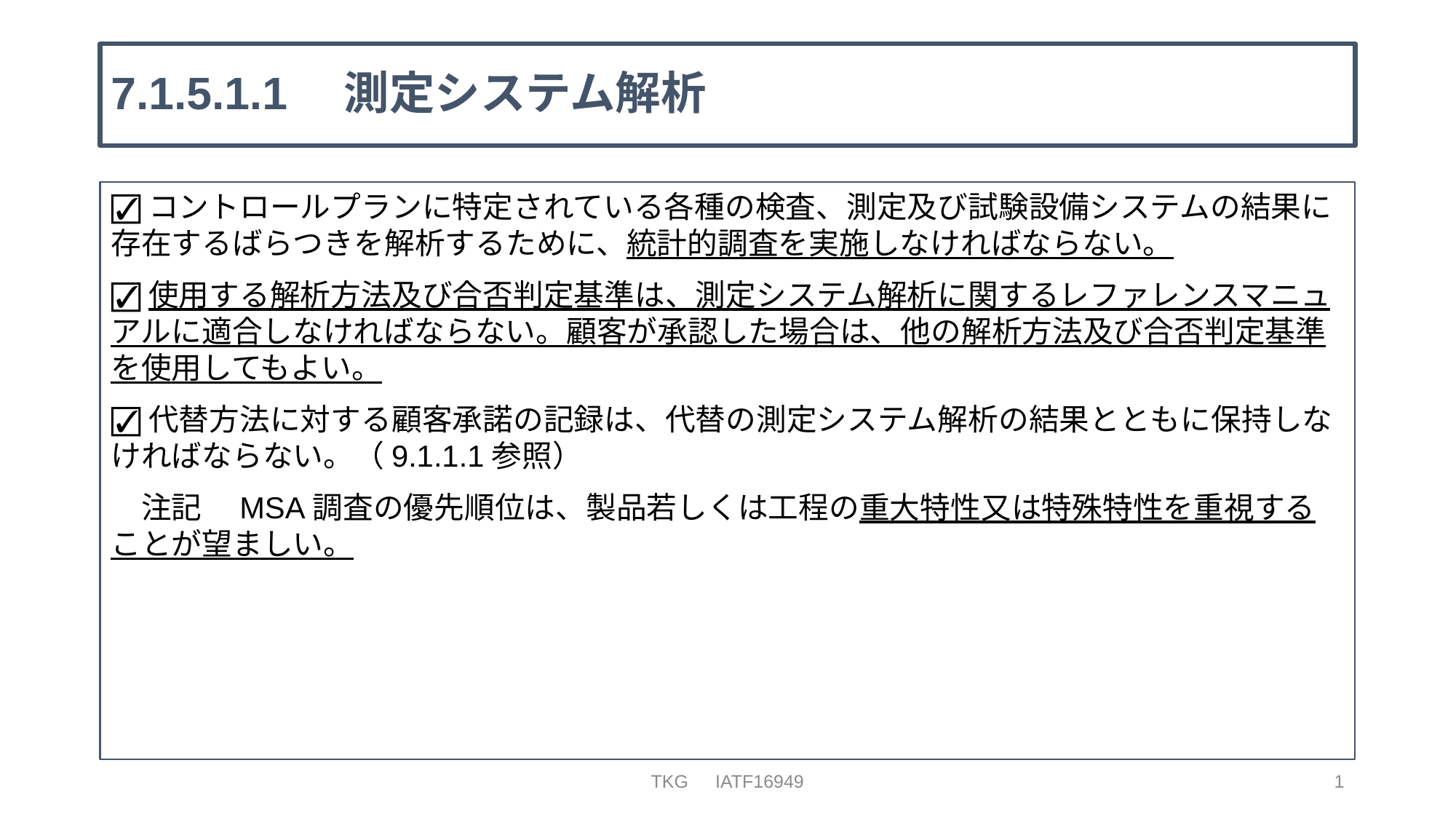

# 7.1.5.1.1　測定システム解析
☑コントロールプランに特定されている各種の検査、測定及び試験設備システムの結果に存在するばらつきを解析するために、統計的調査を実施しなければならない。
☑使用する解析方法及び合否判定基準は、測定システム解析に関するレファレンスマニュアルに適合しなければならない。顧客が承認した場合は、他の解析方法及び合否判定基準を使用してもよい。
☑代替方法に対する顧客承諾の記録は、代替の測定システム解析の結果とともに保持しなければならない。（9.1.1.1参照）
　注記　MSA調査の優先順位は、製品若しくは工程の重大特性又は特殊特性を重視することが望ましい。

TKG　IATF16949
1